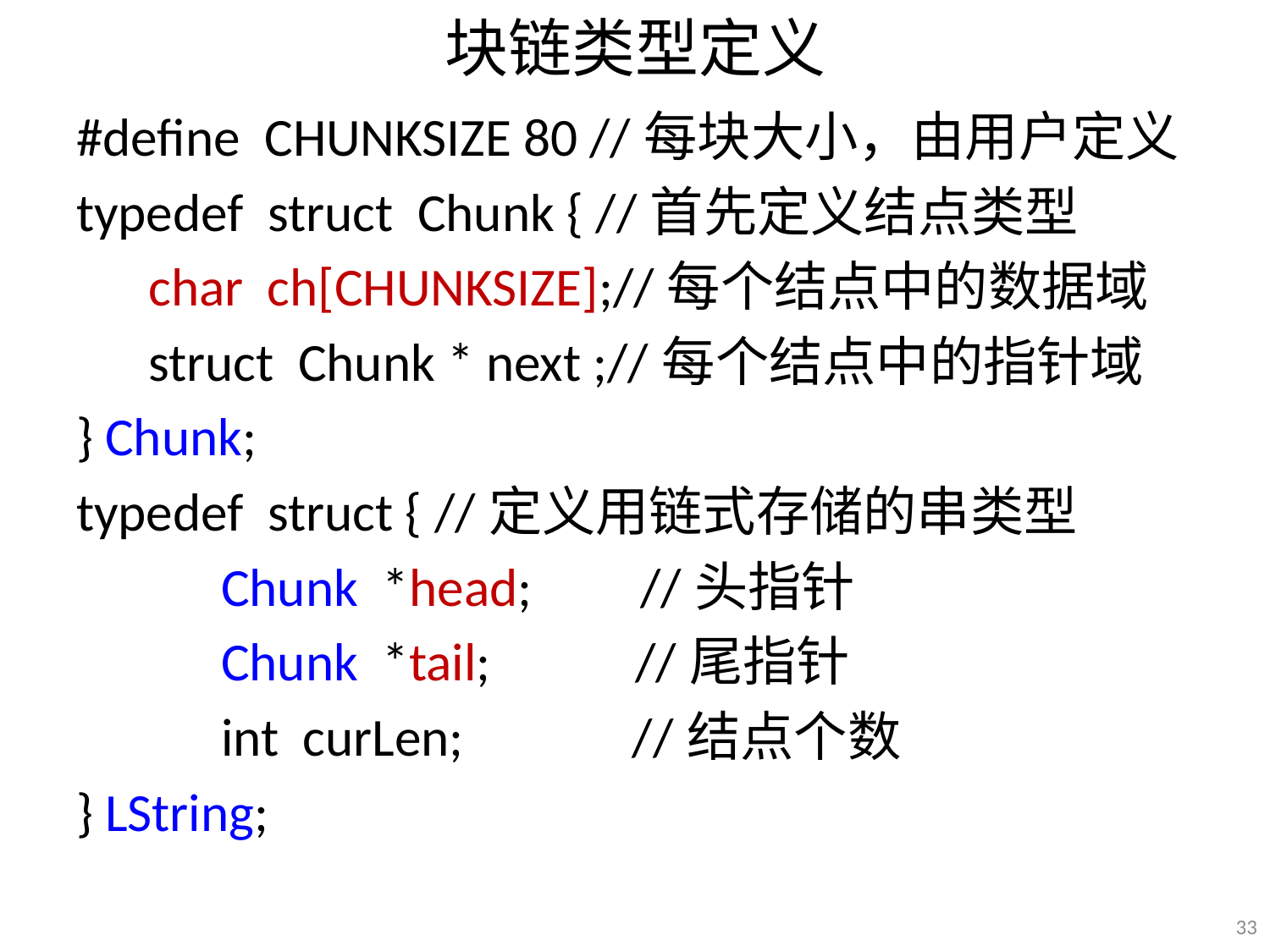

# 块链类型定义
#define  CHUNKSIZE 80 //每块大小，由用户定义
typedef  struct  Chunk { //首先定义结点类型
      char  ch[CHUNKSIZE];//每个结点中的数据域
      struct  Chunk * next ;//每个结点中的指针域
} Chunk;
typedef  struct { //定义用链式存储的串类型
            Chunk  *head;         //头指针
            Chunk  *tail;            //尾指针
            int  curLen;              //结点个数
} LString;

33